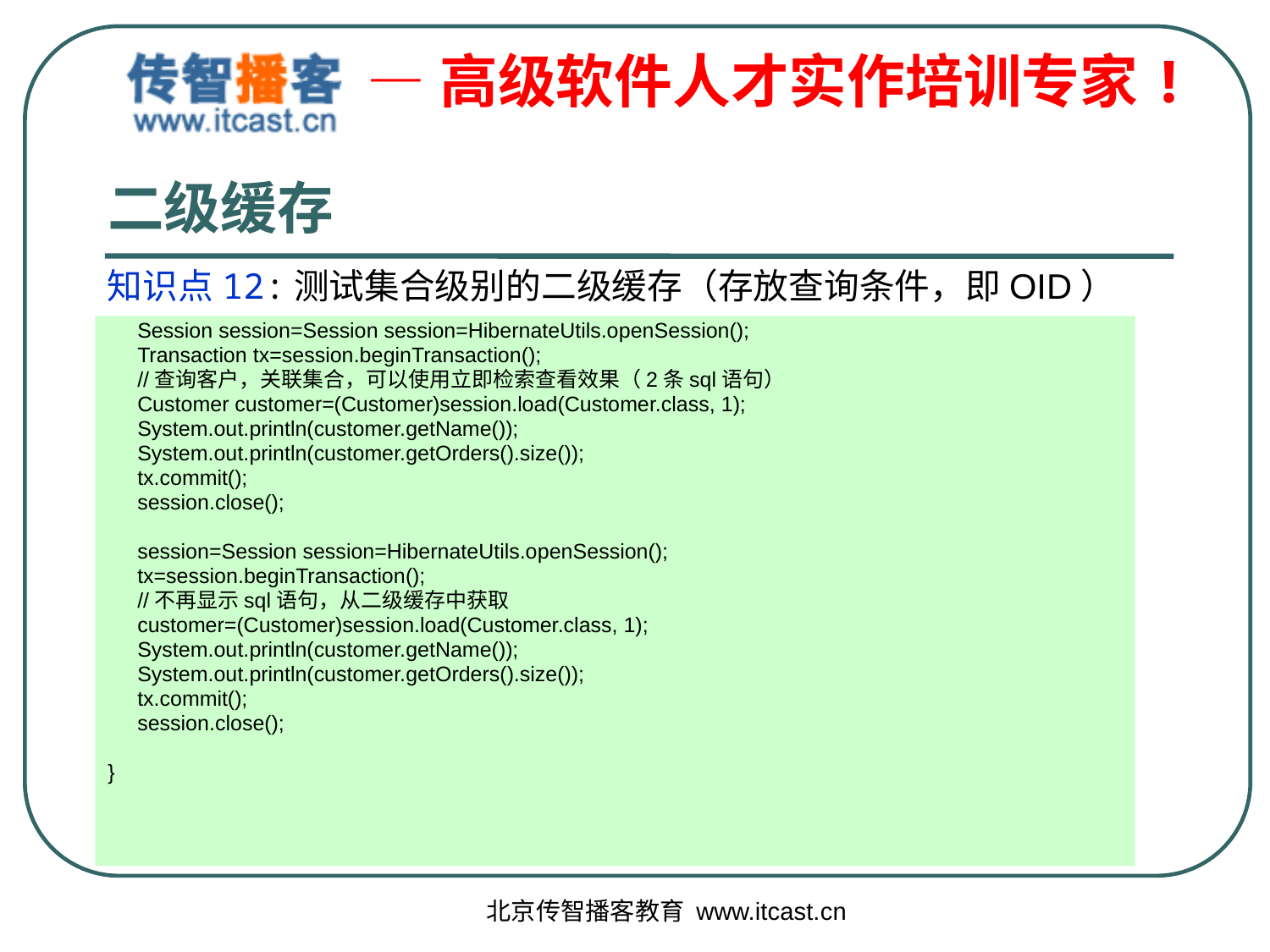

# 二级缓存
知识点12:测试集合级别的二级缓存（存放查询条件，即OID）
     Session session=Session session=HibernateUtils.openSession();
     Transaction tx=session.beginTransaction();
     //查询客户，关联集合，可以使用立即检索查看效果（2条sql语句）
     Customer customer=(Customer)session.load(Customer.class, 1);
     System.out.println(customer.getName());
     System.out.println(customer.getOrders().size());
     tx.commit();
     session.close();

     session=Session session=HibernateUtils.openSession();
     tx=session.beginTransaction();
     //不再显示sql语句，从二级缓存中获取
     customer=(Customer)session.load(Customer.class, 1);
     System.out.println(customer.getName());
     System.out.println(customer.getOrders().size());
     tx.commit();
     session.close();

}
北京传智播客教育 www.itcast.cn